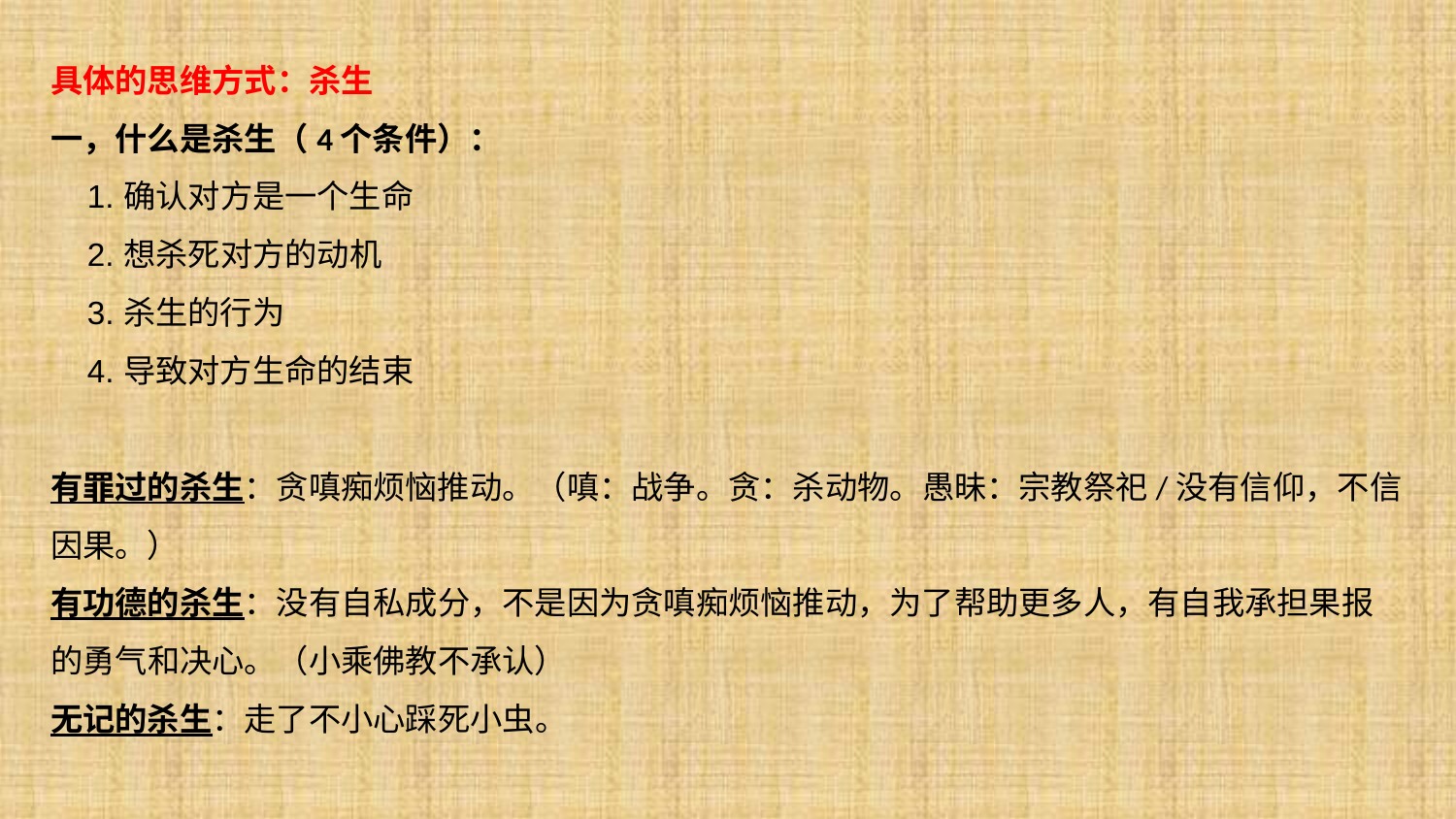

具体的思维方式：杀生
一，什么是杀生（4个条件）：
确认对方是一个生命
想杀死对方的动机
杀生的行为
导致对方生命的结束

有罪过的杀生：贪嗔痴烦恼推动。（嗔：战争。贪：杀动物。愚昧：宗教祭祀/没有信仰，不信因果。）
有功德的杀生：没有自私成分，不是因为贪嗔痴烦恼推动，为了帮助更多人，有自我承担果报的勇气和决心。（小乘佛教不承认）
无记的杀生：走了不小心踩死小虫。